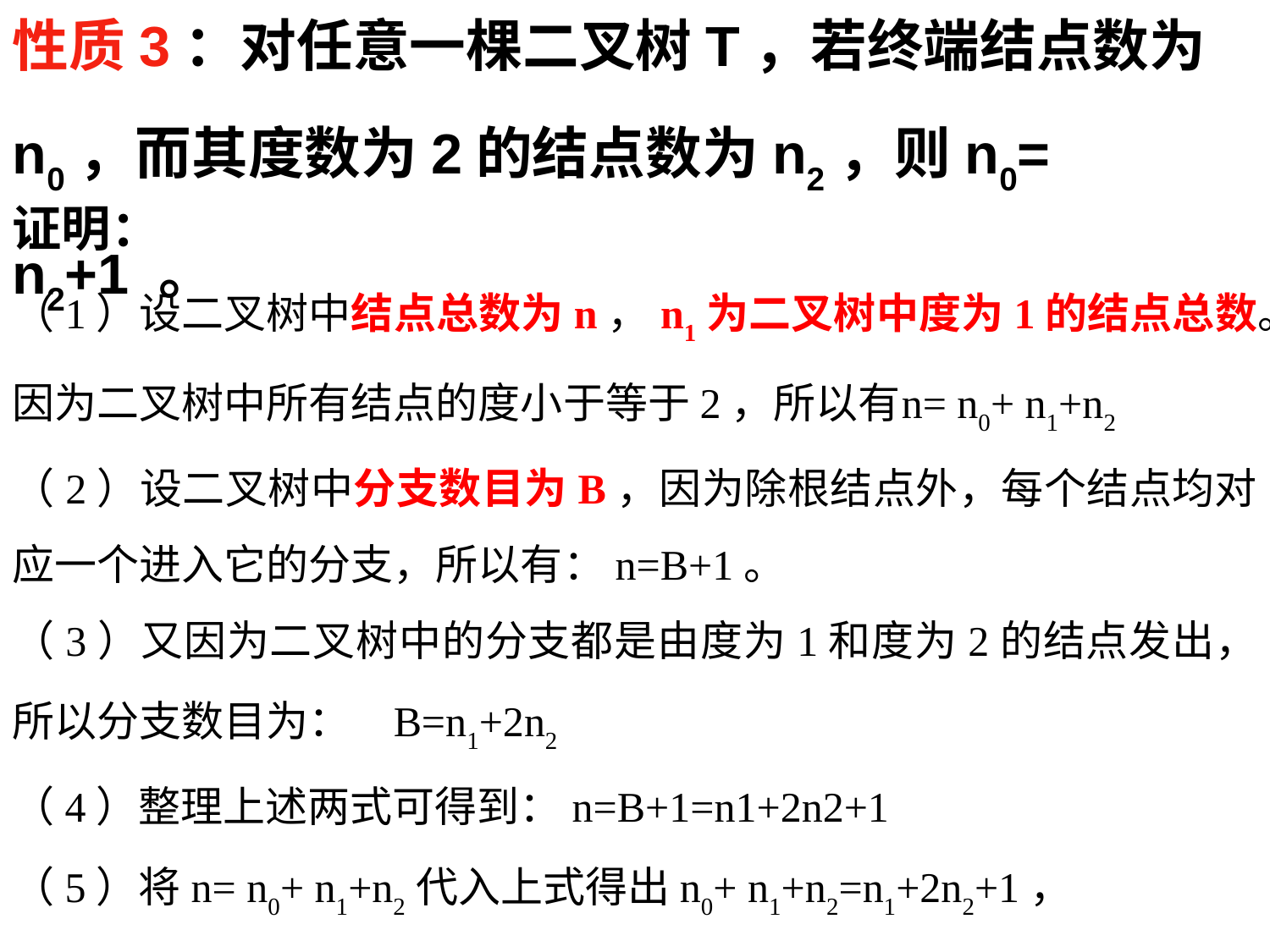

性质3：对任意一棵二叉树T，若终端结点数为n0，而其度数为2的结点数为n2，则n0= n2+1 。
证明：
（1）设二叉树中结点总数为n，n1为二叉树中度为1的结点总数。因为二叉树中所有结点的度小于等于2，所以有	n= n0+ n1+n2
（2）设二叉树中分支数目为B，因为除根结点外，每个结点均对应一个进入它的分支，所以有：n=B+1。
（3）又因为二叉树中的分支都是由度为1和度为2的结点发出，所以分支数目为：	B=n1+2n2
（4）整理上述两式可得到：n=B+1=n1+2n2+1
（5）将n= n0+ n1+n2代入上式得出n0+ n1+n2=n1+2n2+1，
整理后得n0= n2+1，故结论成立。